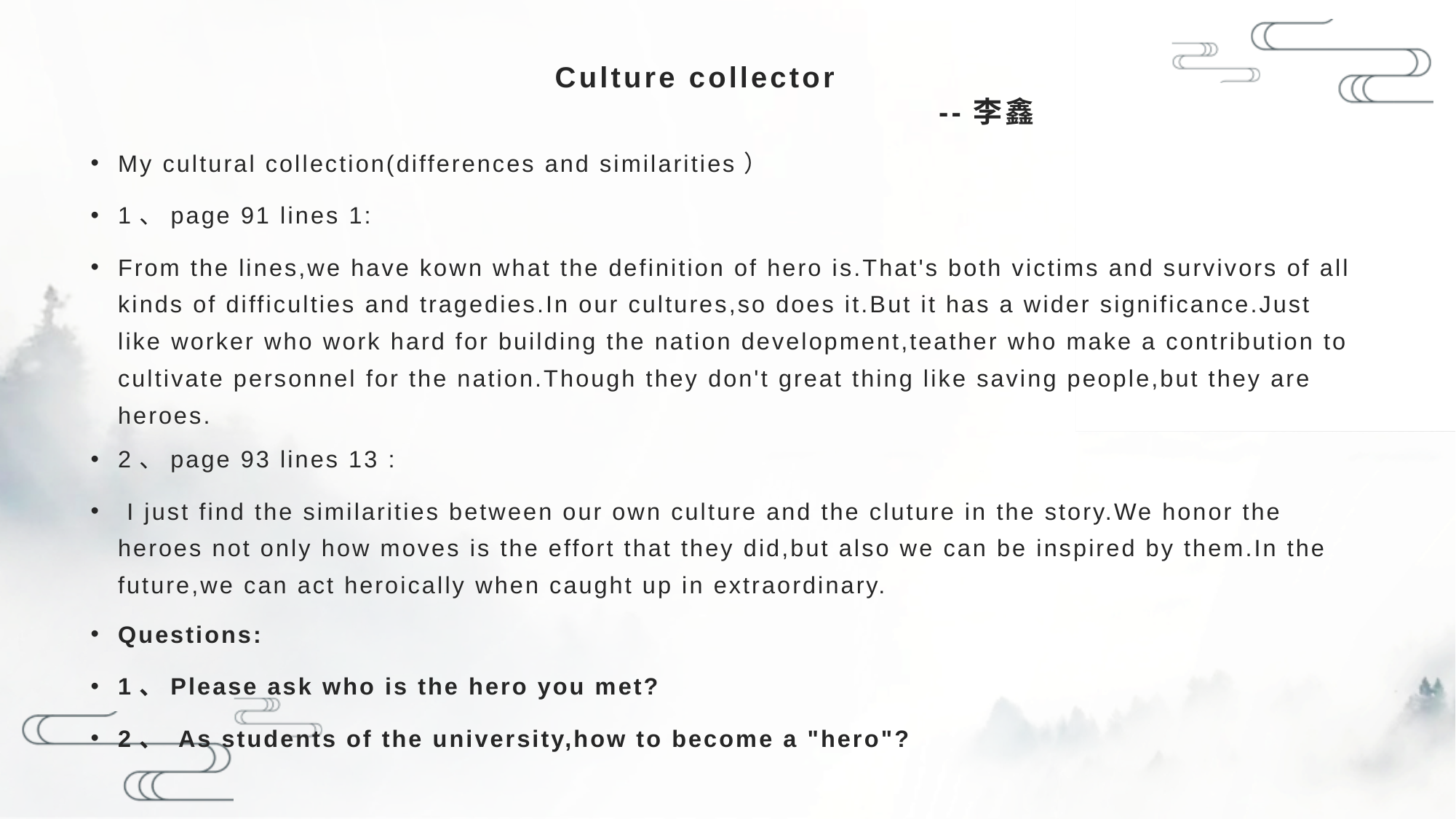

# Culture collector --李鑫
My cultural collection(differences and similarities）
1、page 91 lines 1:
From the lines,we have kown what the definition of hero is.That's both victims and survivors of all kinds of difficulties and tragedies.In our cultures,so does it.But it has a wider significance.Just like worker who work hard for building the nation development,teather who make a contribution to cultivate personnel for the nation.Though they don't great thing like saving people,but they are heroes.

2、page 93 lines 13 :
 I just find the similarities between our own culture and the cluture in the story.We honor the heroes not only how moves is the effort that they did,but also we can be inspired by them.In the future,we can act heroically when caught up in extraordinary.
Questions:
1、Please ask who is the hero you met?
2、 As students of the university,how to become a "hero"?